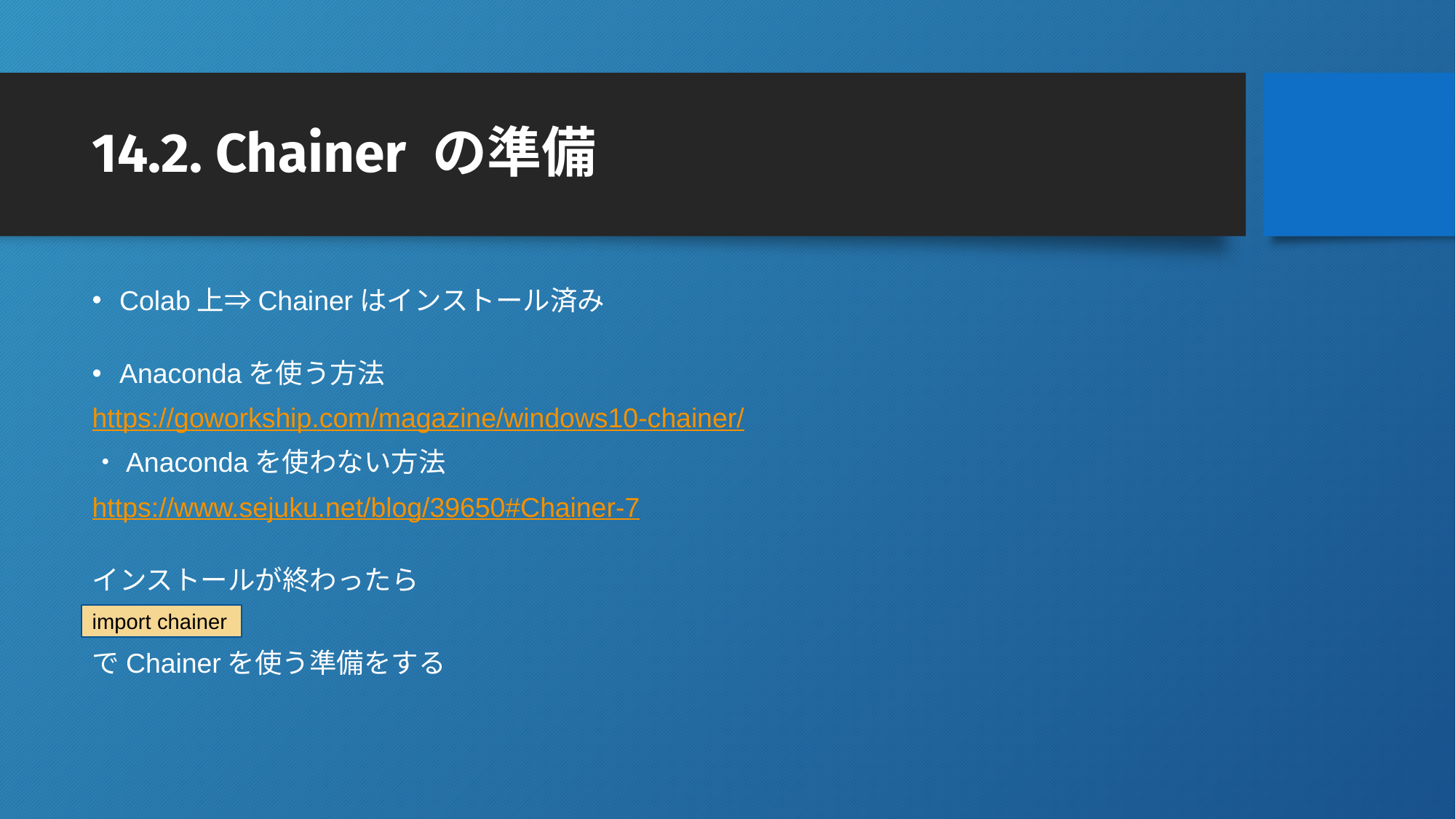

# 14.2. Chainer の準備
Colab上⇒Chainerはインストール済み

Anacondaを使う方法
https://goworkship.com/magazine/windows10-chainer/
・Anacondaを使わない方法
https://www.sejuku.net/blog/39650#Chainer-7

インストールが終わったら
import chainer
でChainerを使う準備をする